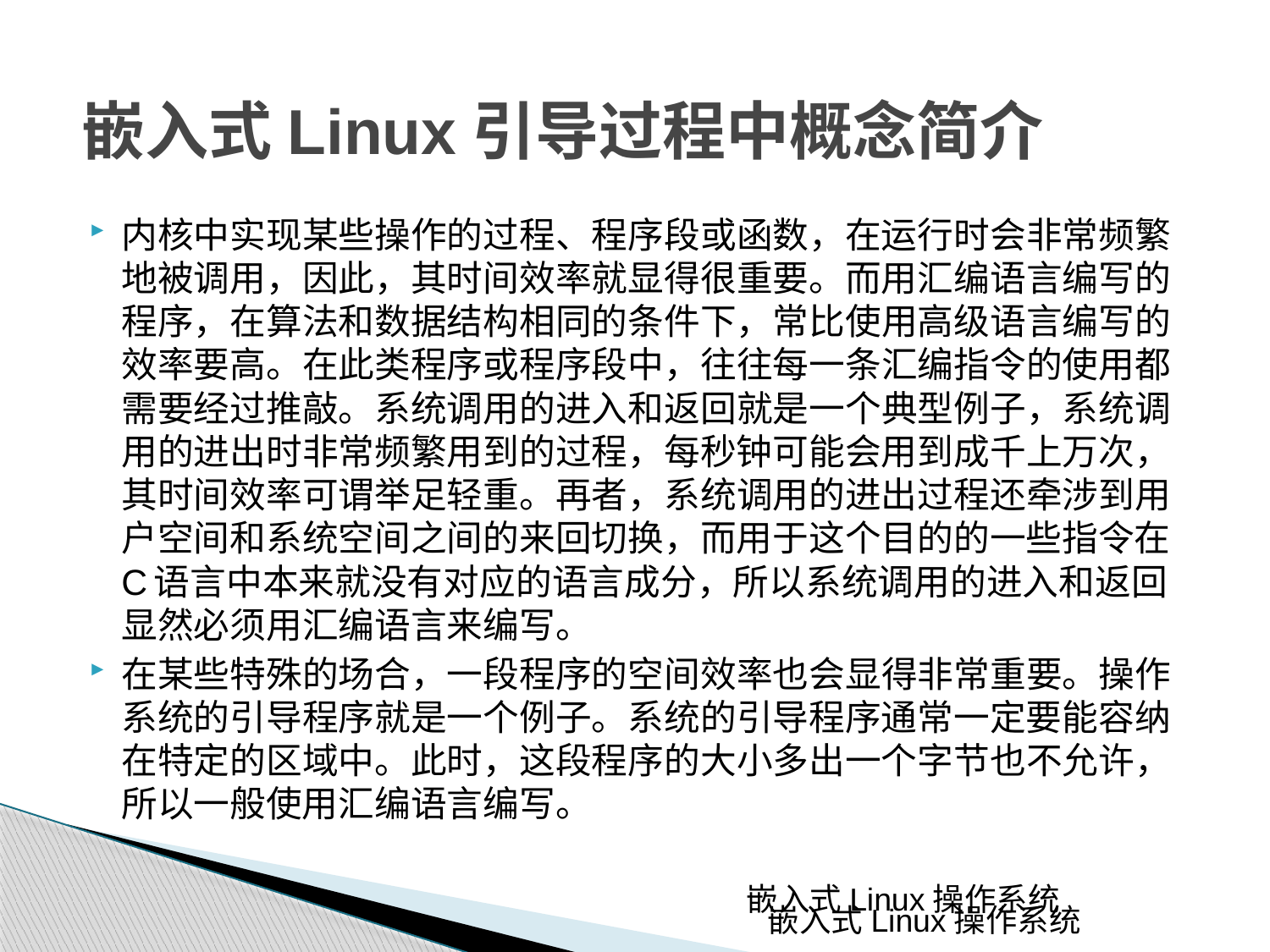

# 嵌入式Linux引导过程中概念简介
内核中实现某些操作的过程、程序段或函数，在运行时会非常频繁地被调用，因此，其时间效率就显得很重要。而用汇编语言编写的程序，在算法和数据结构相同的条件下，常比使用高级语言编写的效率要高。在此类程序或程序段中，往往每一条汇编指令的使用都需要经过推敲。系统调用的进入和返回就是一个典型例子，系统调用的进出时非常频繁用到的过程，每秒钟可能会用到成千上万次，其时间效率可谓举足轻重。再者，系统调用的进出过程还牵涉到用户空间和系统空间之间的来回切换，而用于这个目的的一些指令在C语言中本来就没有对应的语言成分，所以系统调用的进入和返回显然必须用汇编语言来编写。
在某些特殊的场合，一段程序的空间效率也会显得非常重要。操作系统的引导程序就是一个例子。系统的引导程序通常一定要能容纳在特定的区域中。此时，这段程序的大小多出一个字节也不允许，所以一般使用汇编语言编写。

嵌入式Linux操作系统
嵌入式Linux操作系统